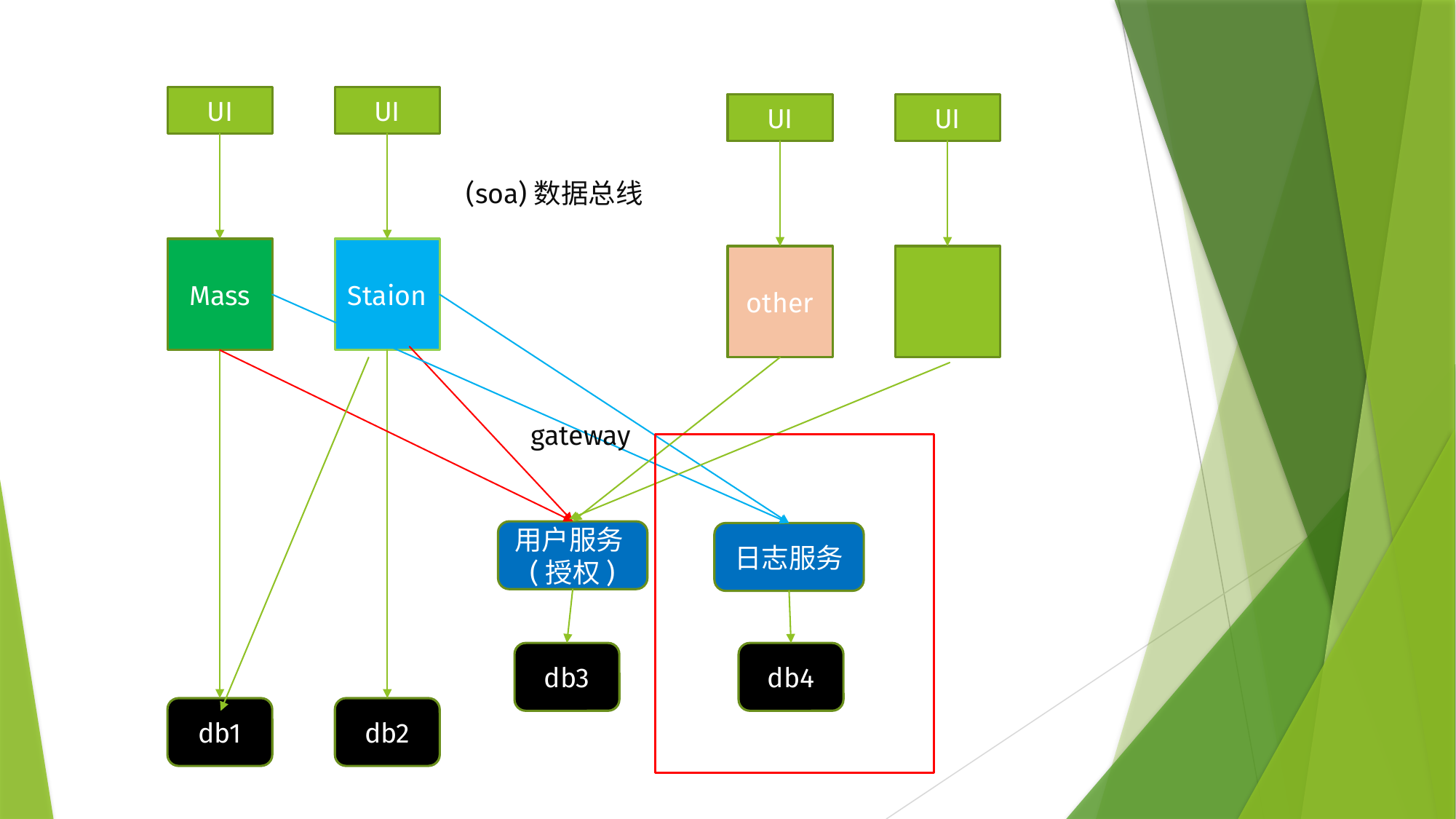

UI
UI
UI
UI
(soa)数据总线

Mass
Staion
other

gateway

用户服务(授权)
日志服务
db3
db4
db1
db2